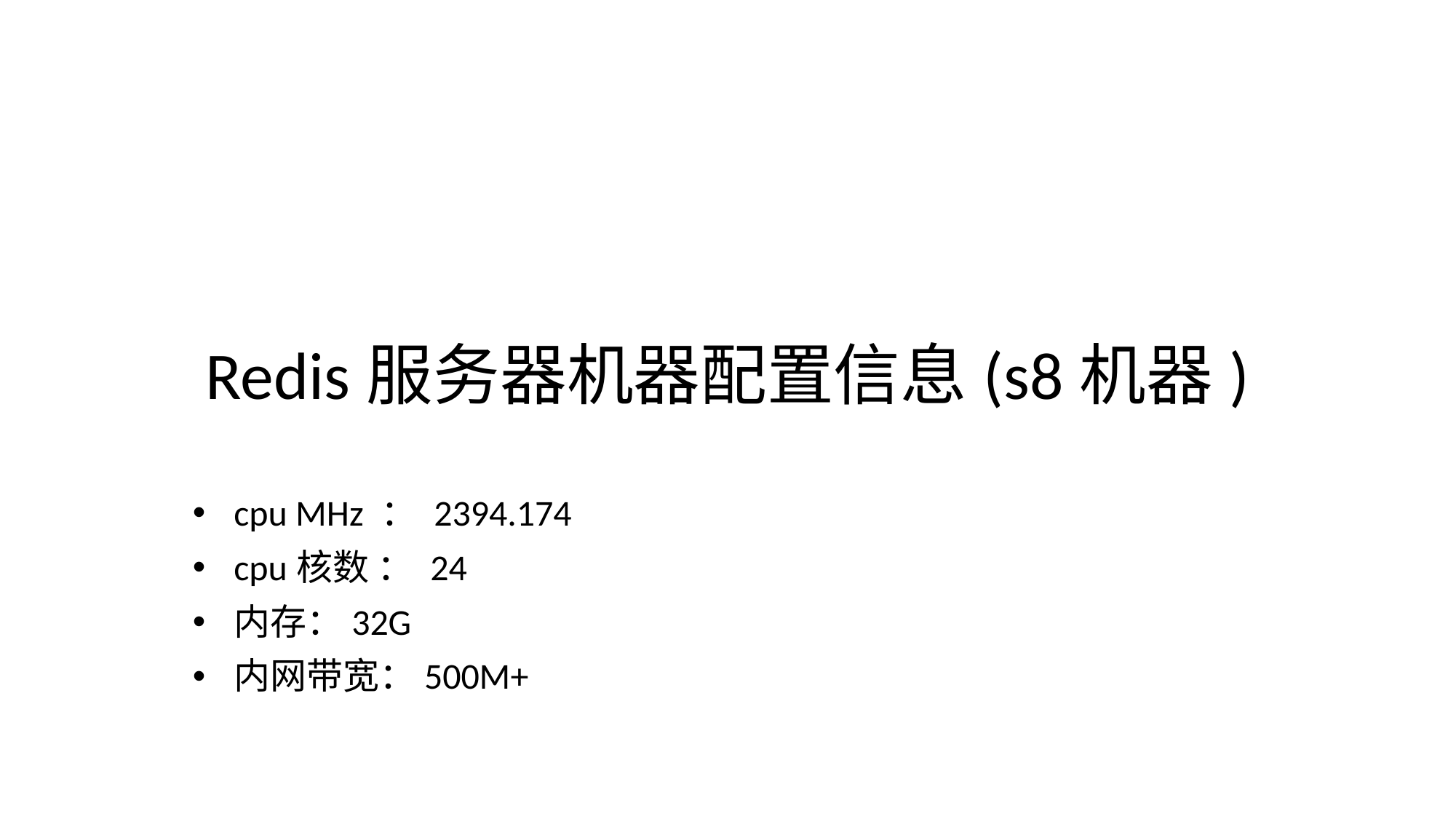

# Redis服务器机器配置信息(s8机器)

cpu MHz ： 2394.174
cpu核数 ： 24
内存：32G
内网带宽：500M+